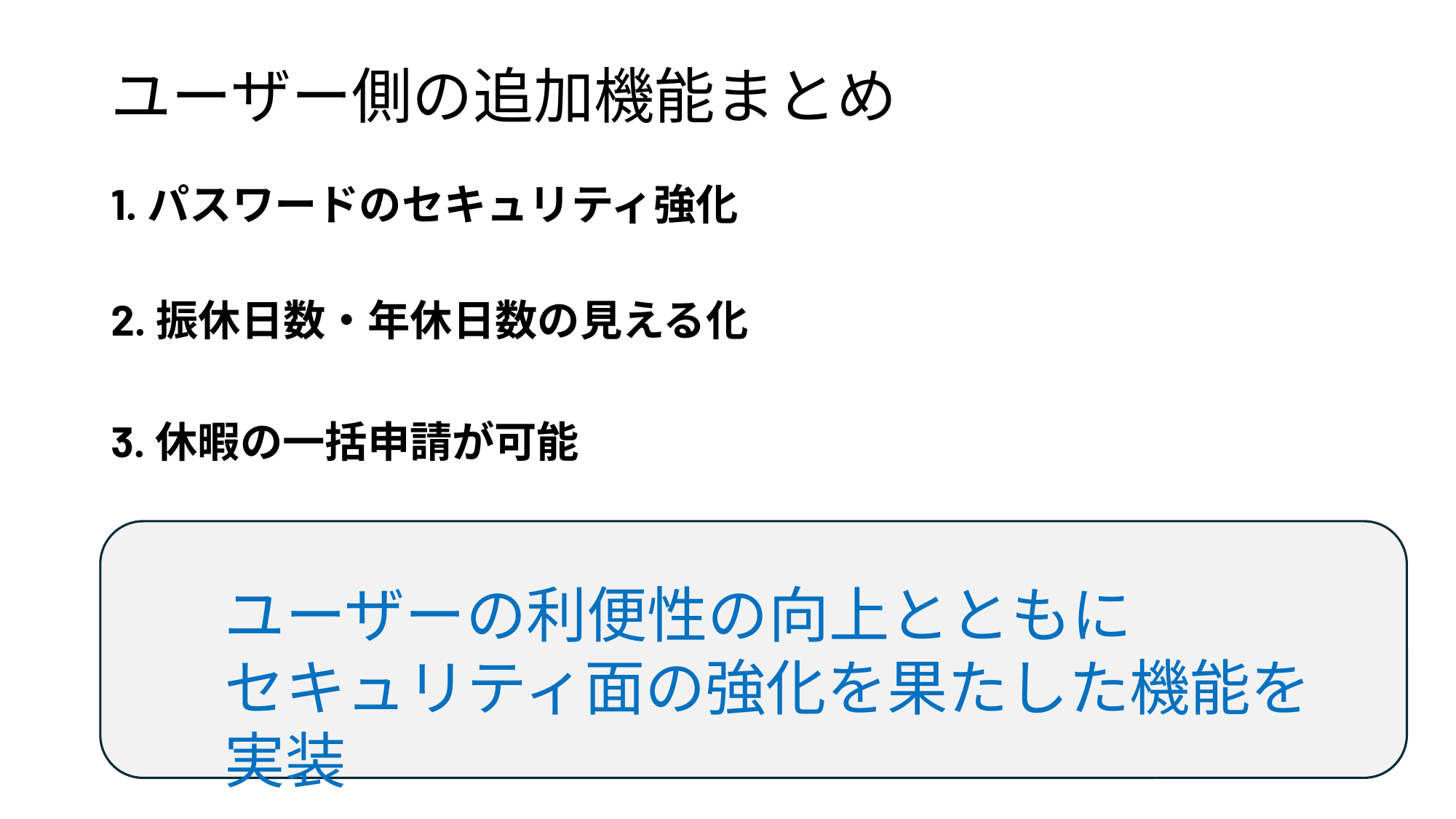

# ユーザー側の追加機能まとめ
1.パスワードのセキュリティ強化

2.振休日数・年休日数の見える化

3.休暇の一括申請が可能

ユーザーの利便性の向上とともに
セキュリティ面の強化を果たした機能を実装